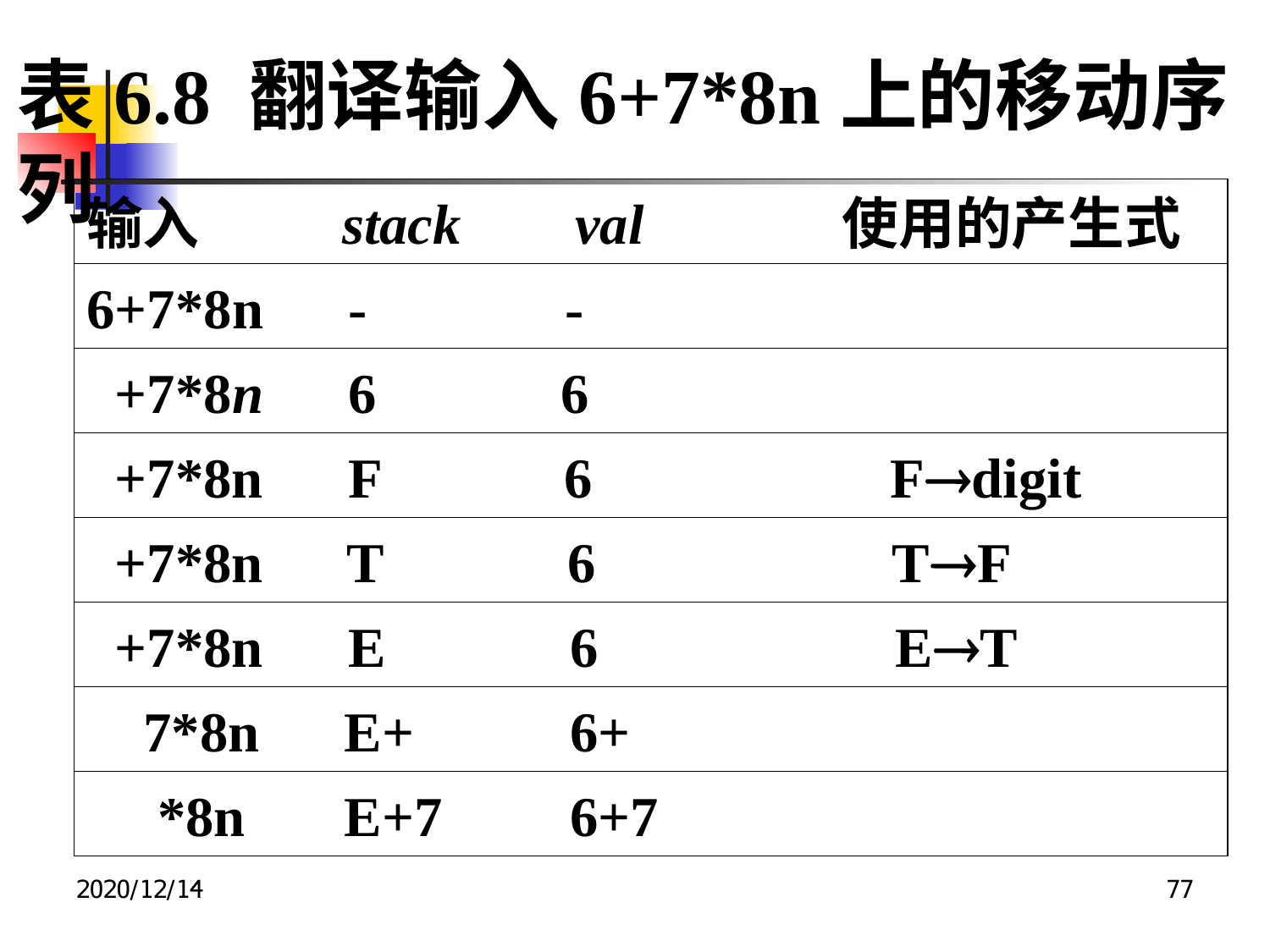

表6.8 翻译输入6+7*8n上的移动序列
输入          stack        val             使用的产生式
6+7*8n      -              -
  +7*8n      6             6
  +7*8n      F             6                     F→digit
  +7*8n      T             6                     T→F
  +7*8n      E             6                     E→T
    7*8n      E+           6+
     *8n       E+7         6+7
2020/12/14
77